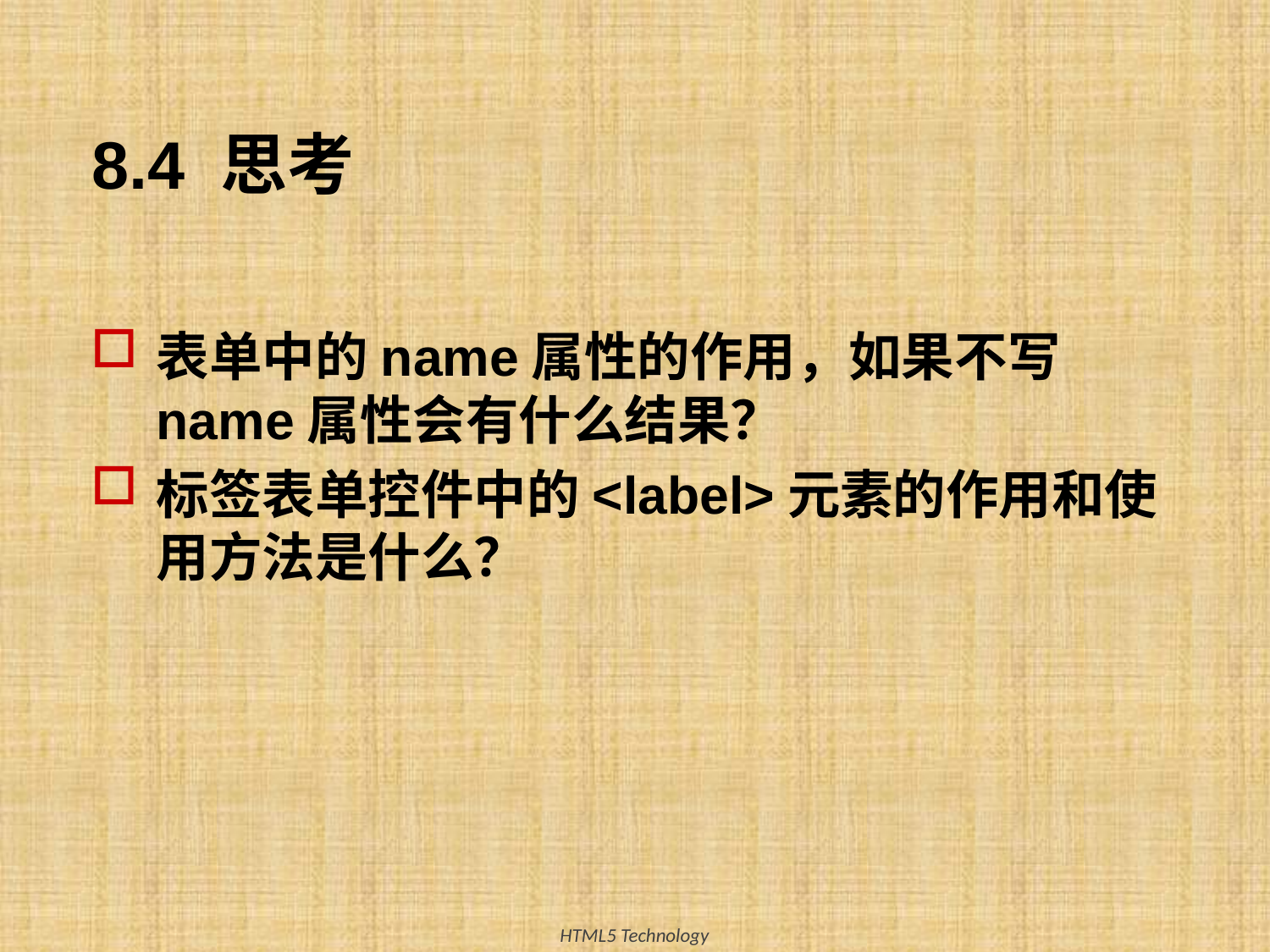

# 8.4 思考
表单中的name属性的作用，如果不写name属性会有什么结果？
标签表单控件中的<label>元素的作用和使用方法是什么？
60
HTML5 Technology